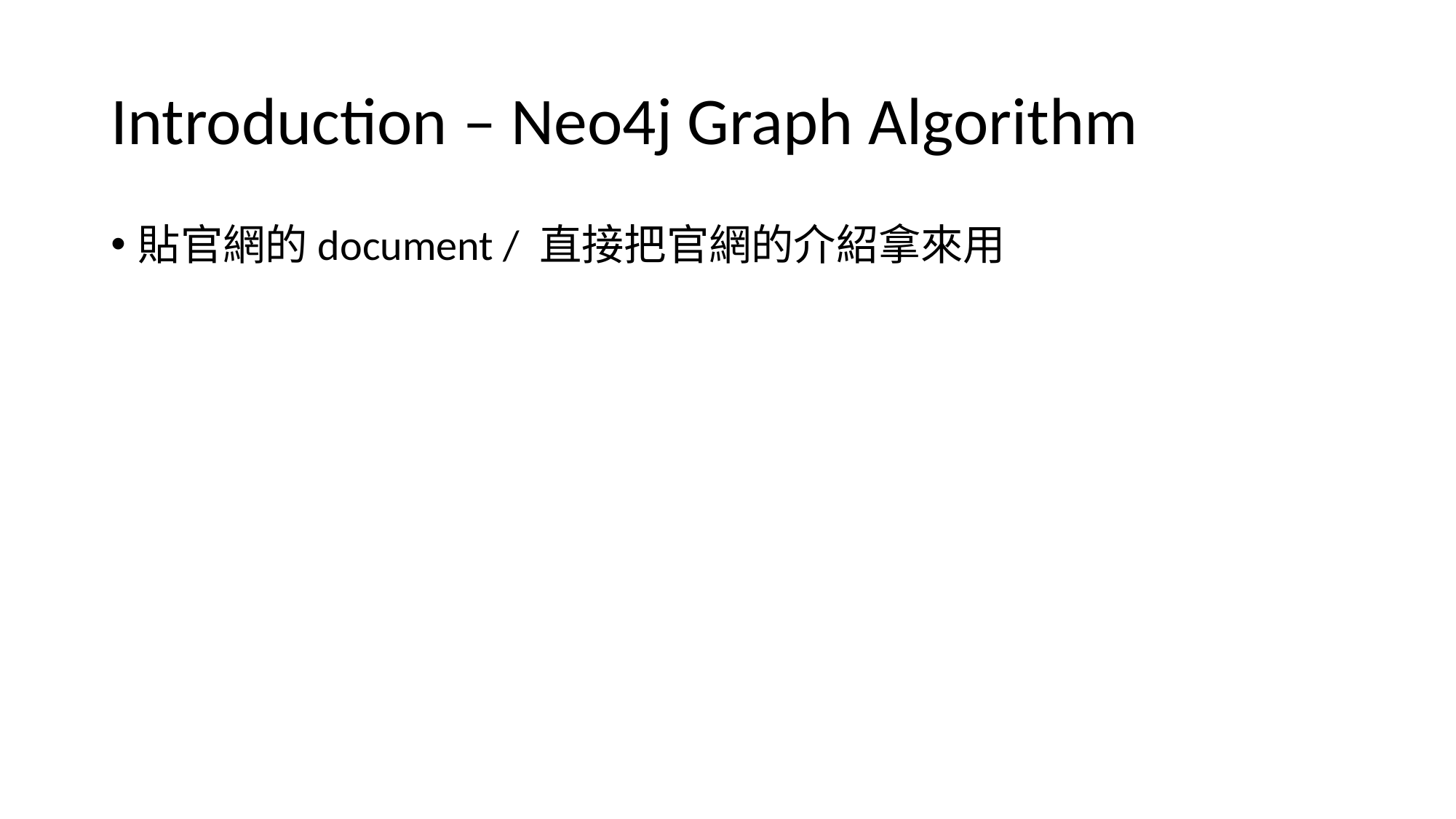

# Introduction – Neo4j Graph Algorithm
貼官網的document / 直接把官網的介紹拿來用